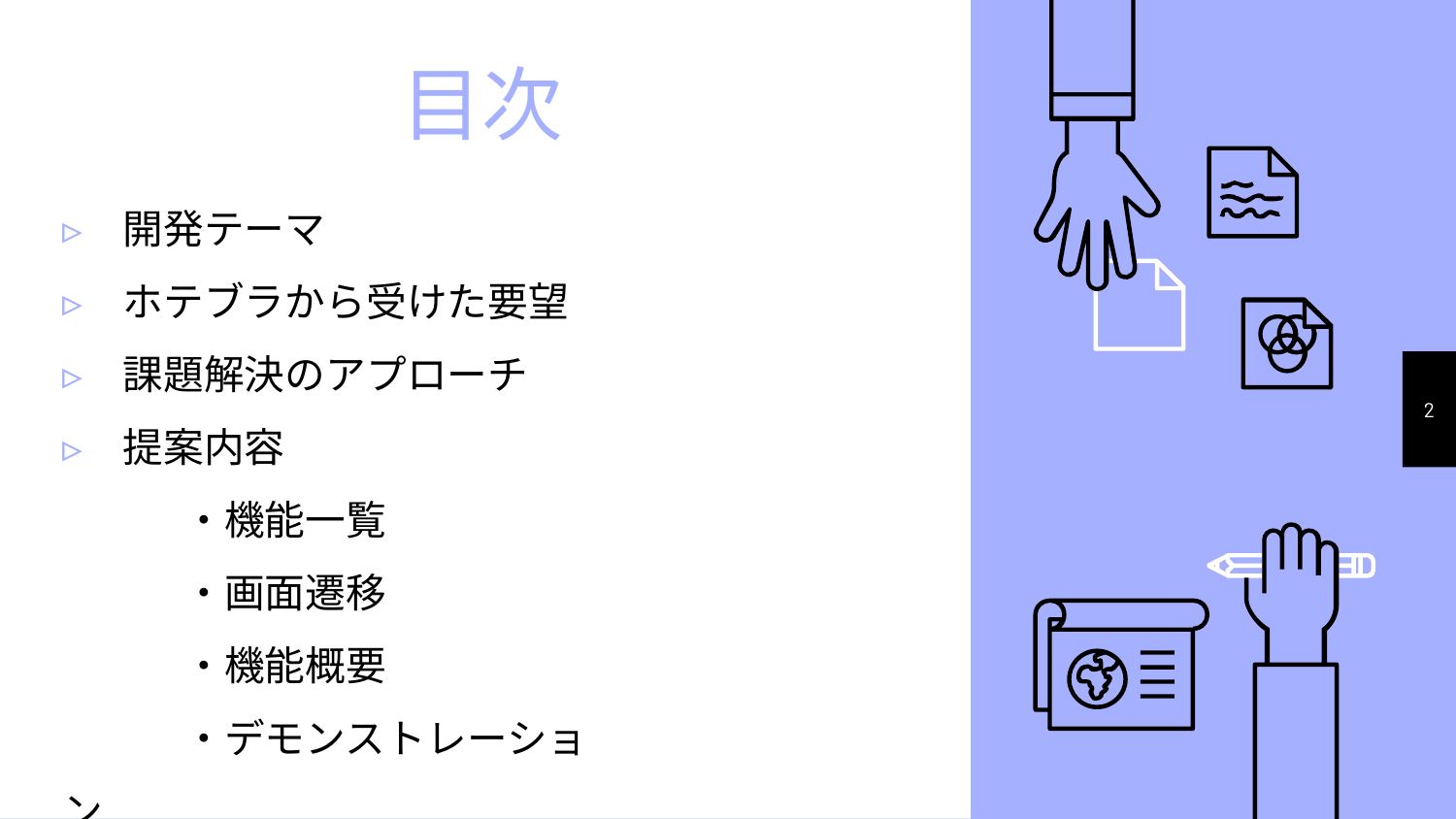

# 目次
開発テーマ
ホテブラから受けた要望
課題解決のアプローチ
提案内容
　　　・機能一覧
　　　・画面遷移
　　　・機能概要
　　　・デモンストレーション

2